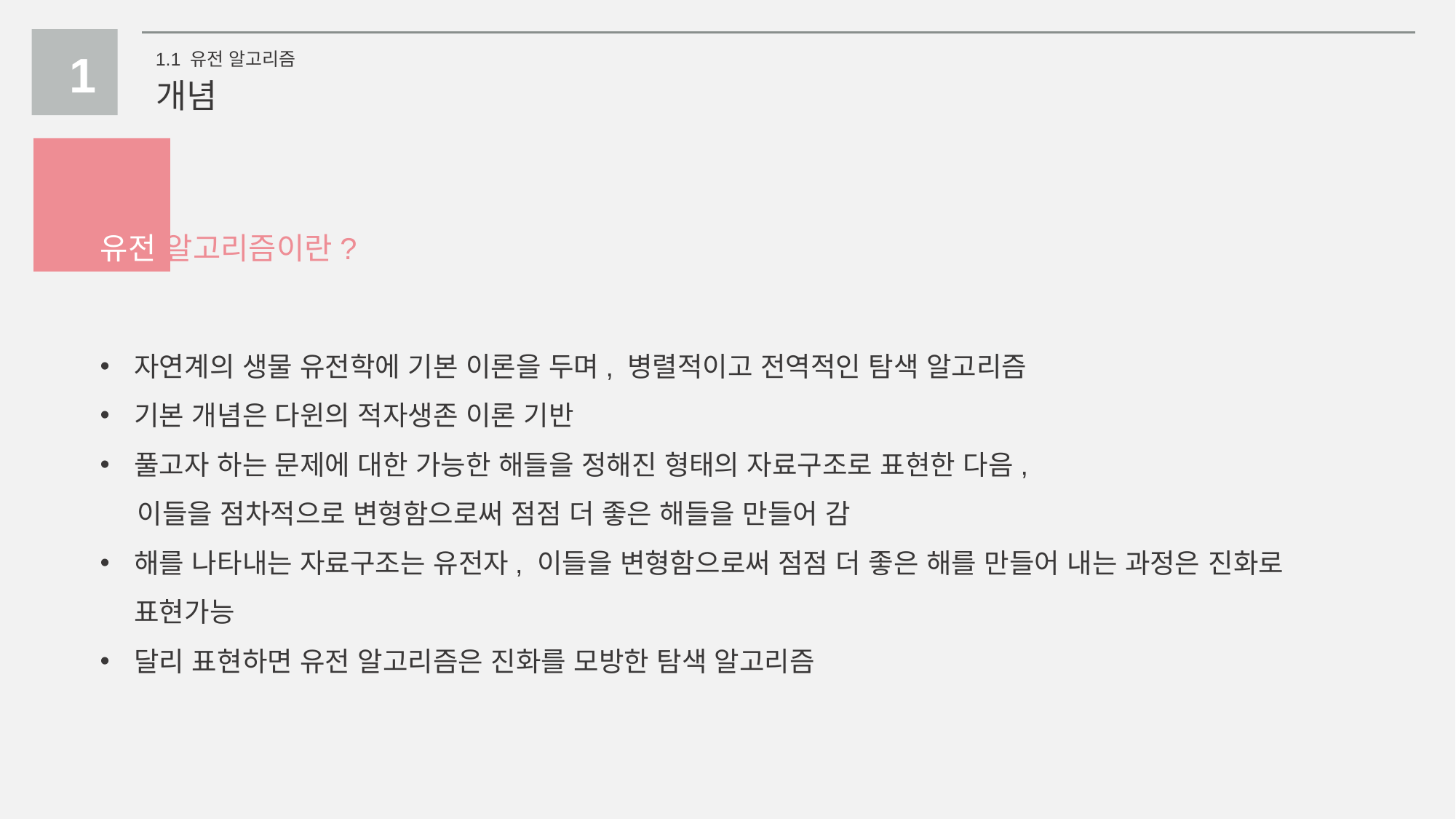

1
1.1 유전 알고리즘
개념

유전 알고리즘이란?
자연계의 생물 유전학에 기본 이론을 두며, 병렬적이고 전역적인 탐색 알고리즘
기본 개념은 다윈의 적자생존 이론 기반
풀고자 하는 문제에 대한 가능한 해들을 정해진 형태의 자료구조로 표현한 다음,
    이들을 점차적으로 변형함으로써 점점 더 좋은 해들을 만들어 감
해를 나타내는 자료구조는 유전자, 이들을 변형함으로써 점점 더 좋은 해를 만들어 내는 과정은 진화로 표현가능
달리 표현하면 유전 알고리즘은 진화를 모방한 탐색 알고리즘
Copyrightⓒ. Saebyeol Yu. All Rights Reserved.